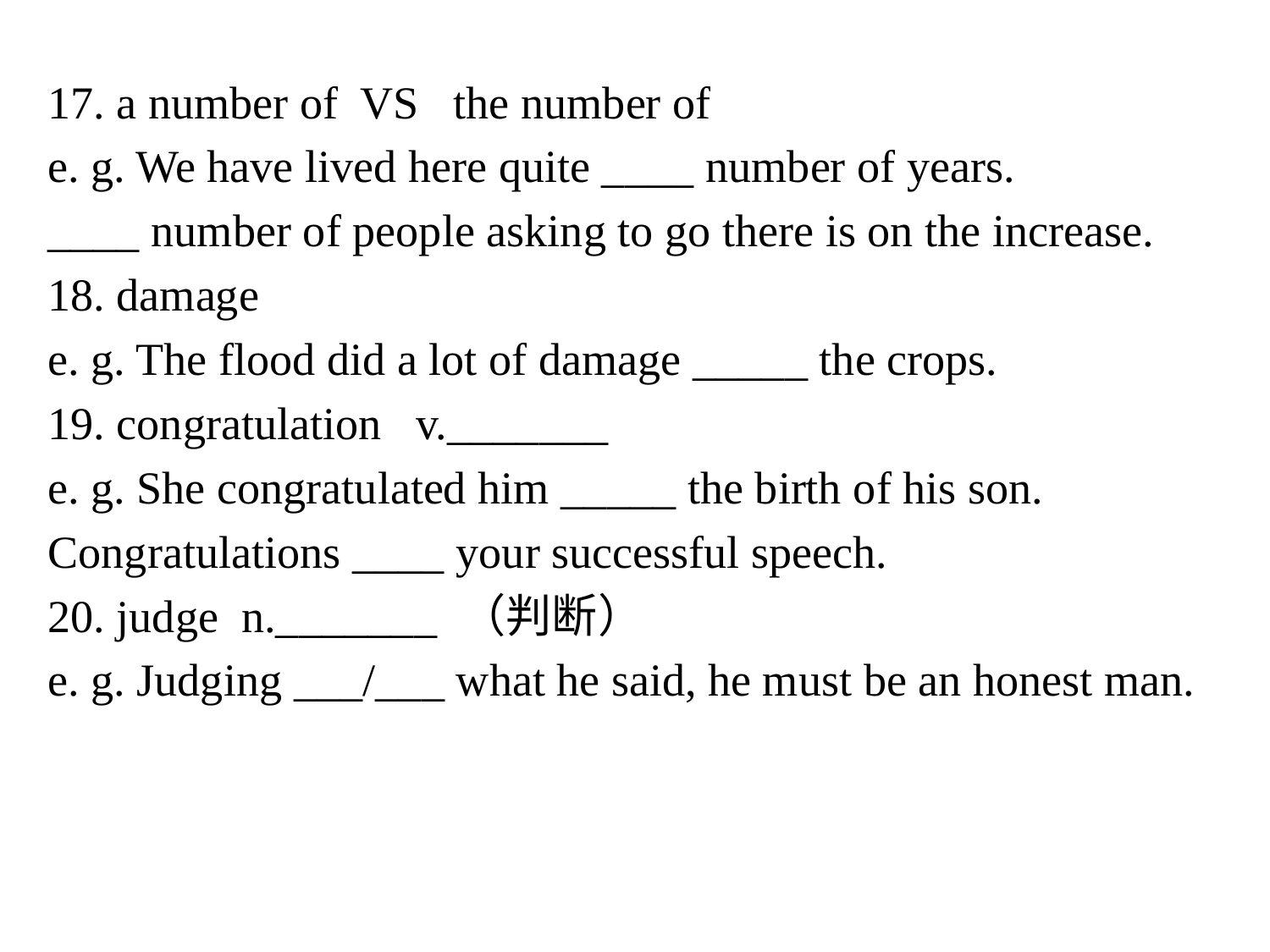

17. a number of  VS   the number of
e. g. We have lived here quite ____ number of years.
____ number of people asking to go there is on the increase.
18. damage
e. g. The flood did a lot of damage _____ the crops.
19. congratulation   v._______
e. g. She congratulated him _____ the birth of his son.
Congratulations ____ your successful speech.
20. judge  n._______ （判断）
e. g. Judging ___/___ what he said, he must be an honest man.